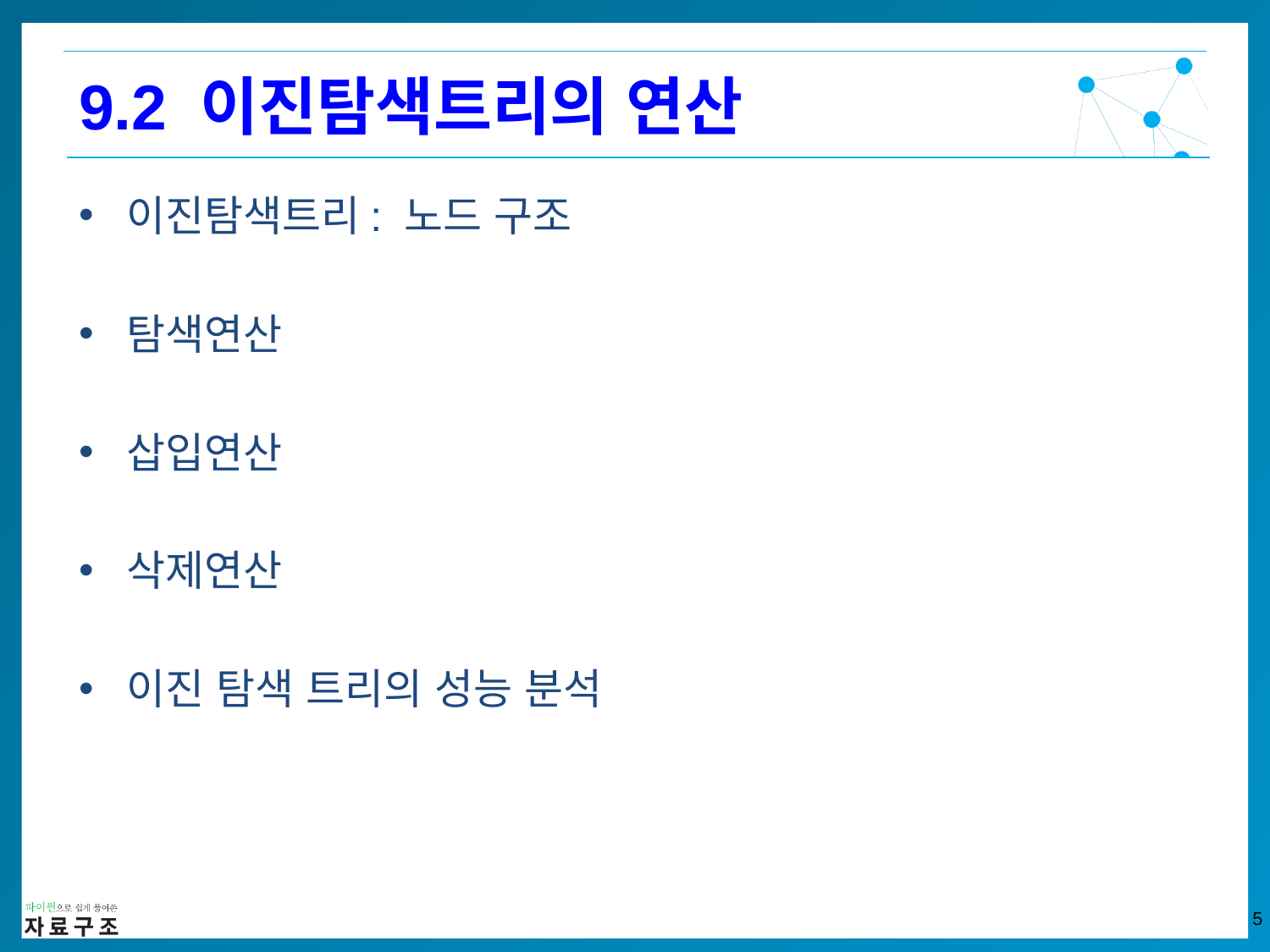

9.2 이진탐색트리의 연산
이진탐색트리: 노드 구조

탐색연산

삽입연산

삭제연산

이진 탐색 트리의 성능 분석